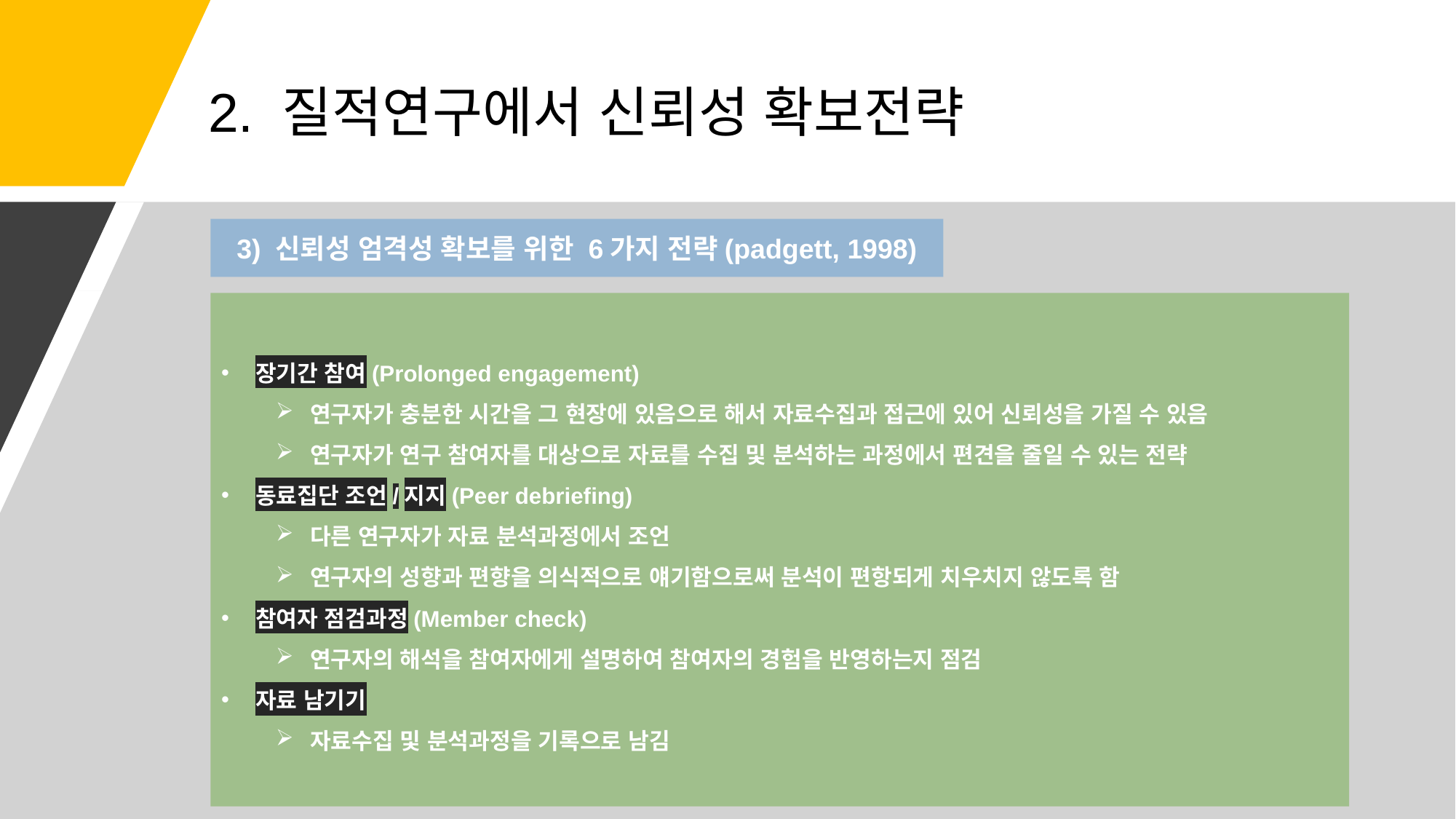

# 2. 질적연구에서 신뢰성 확보전략

3) 신뢰성 엄격성 확보를 위한 6가지 전략(padgett, 1998)
장기간 참여(Prolonged engagement)
연구자가 충분한 시간을 그 현장에 있음으로 해서 자료수집과 접근에 있어 신뢰성을 가질 수 있음
연구자가 연구 참여자를 대상으로 자료를 수집 및 분석하는 과정에서 편견을 줄일 수 있는 전략
동료집단 조언/지지(Peer debriefing)
다른 연구자가 자료 분석과정에서 조언
연구자의 성향과 편향을 의식적으로 얘기함으로써 분석이 편항되게 치우치지 않도록 함
참여자 점검과정(Member check)
연구자의 해석을 참여자에게 설명하여 참여자의 경험을 반영하는지 점검
자료 남기기
자료수집 및 분석과정을 기록으로 남김